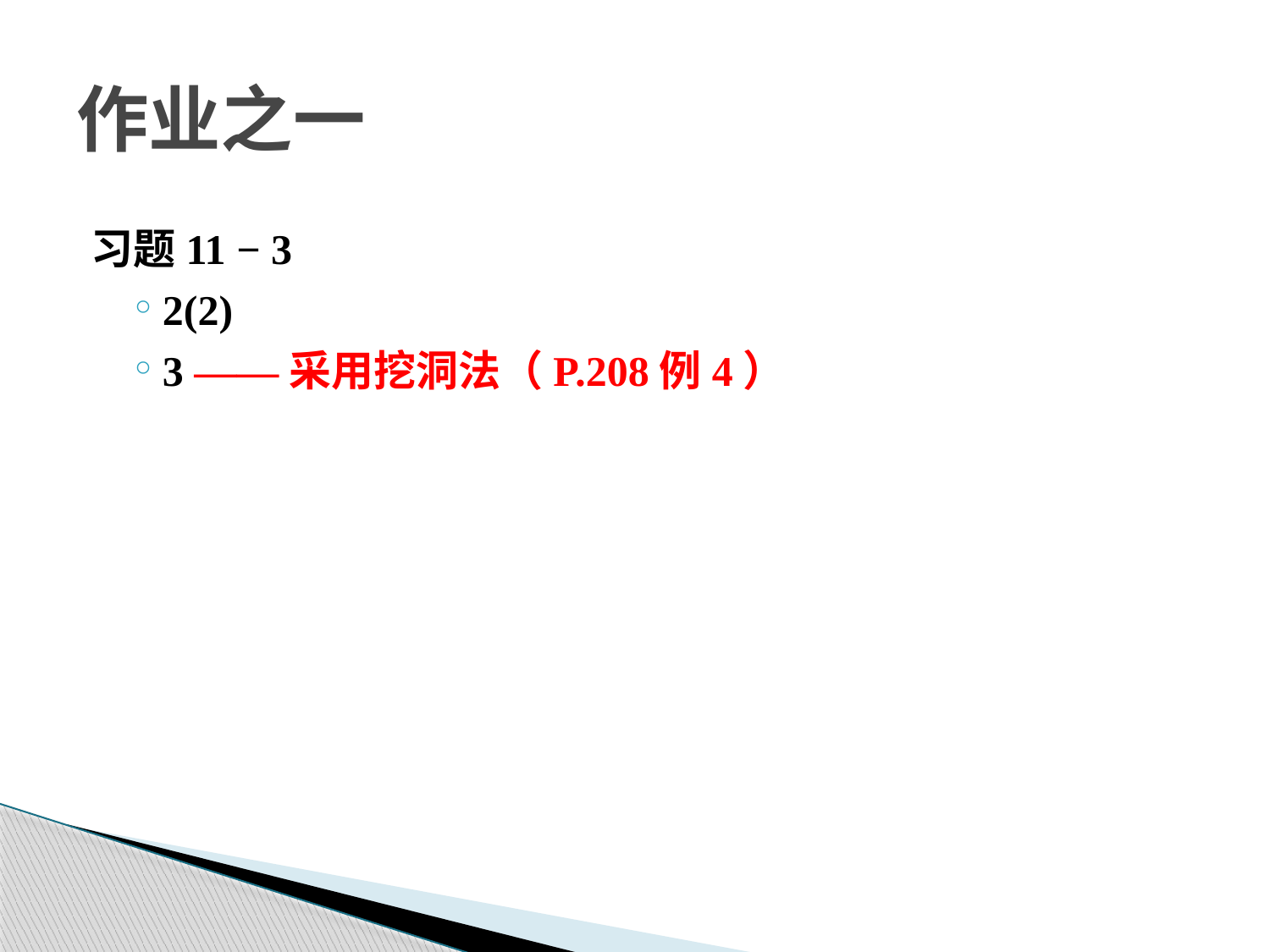

习题11 − 3
2(2)
3 ——采用挖洞法（P.208例4）
作业之一